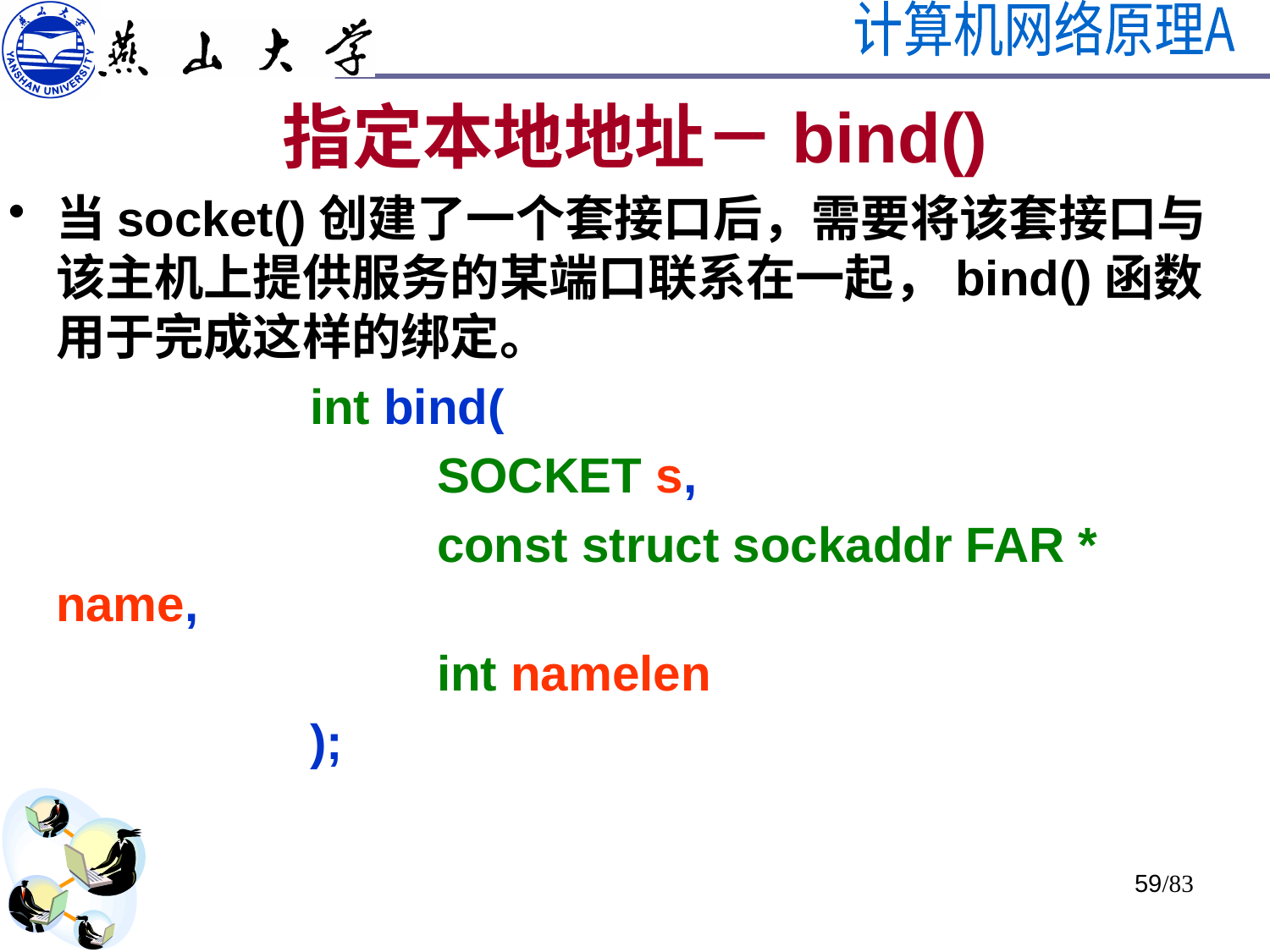

# 指定本地地址－bind()
当socket()创建了一个套接口后，需要将该套接口与该主机上提供服务的某端口联系在一起，bind()函数用于完成这样的绑定。
			int bind(
				SOCKET s,
				const struct sockaddr FAR * name,
				int namelen
			);
59/83